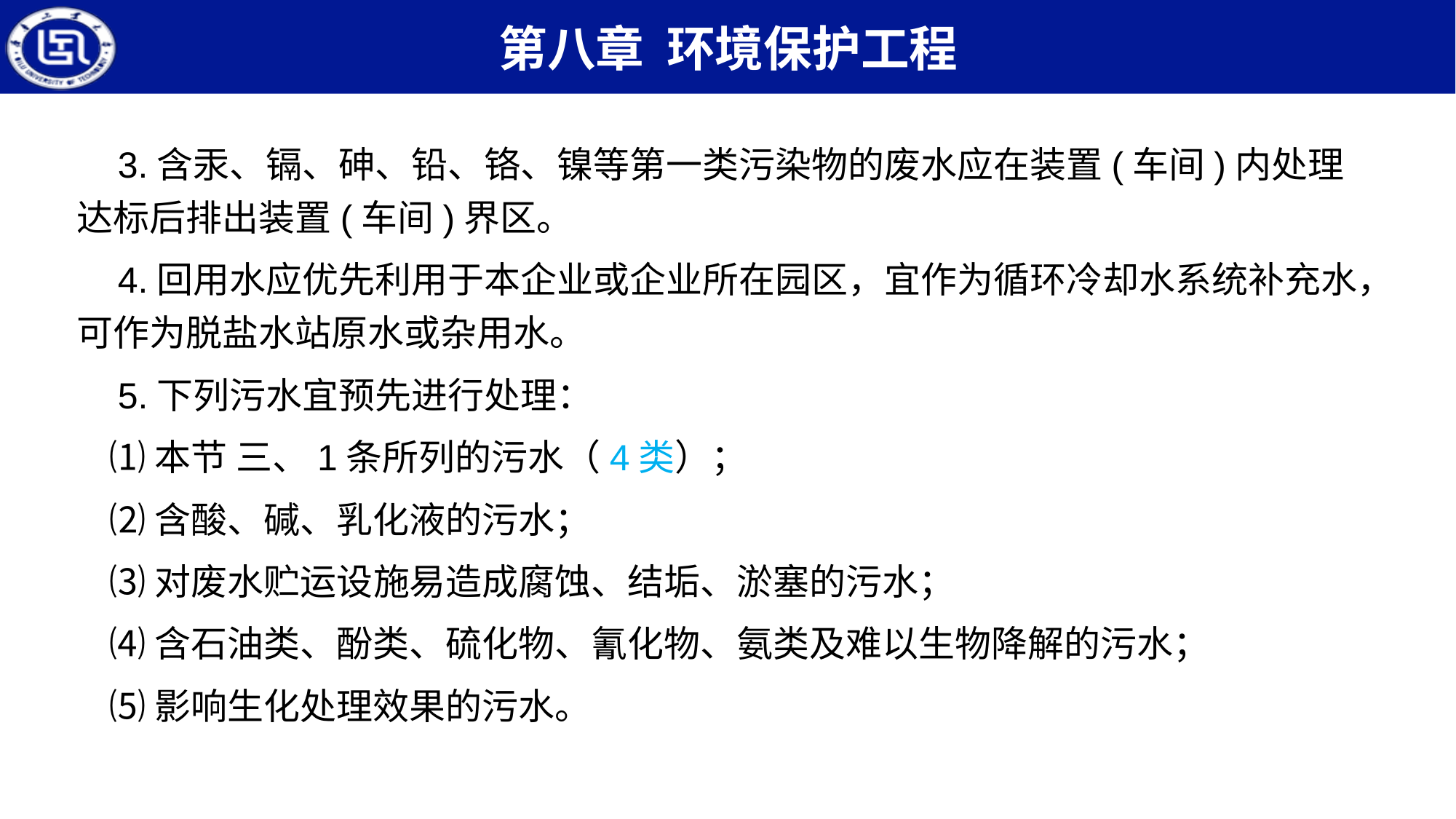

3.含汞、镉、砷、铅、铬、镍等第一类污染物的废水应在装置(车间)内处理达标后排出装置(车间)界区。
    4.回用水应优先利用于本企业或企业所在园区，宜作为循环冷却水系统补充水，可作为脱盐水站原水或杂用水。
    5.下列污水宜预先进行处理：
    ⑴本节 三、1条所列的污水（4类）；
    ⑵含酸、碱、乳化液的污水；
    ⑶对废水贮运设施易造成腐蚀、结垢、淤塞的污水；
    ⑷含石油类、酚类、硫化物、氰化物、氨类及难以生物降解的污水；
    ⑸影响生化处理效果的污水。